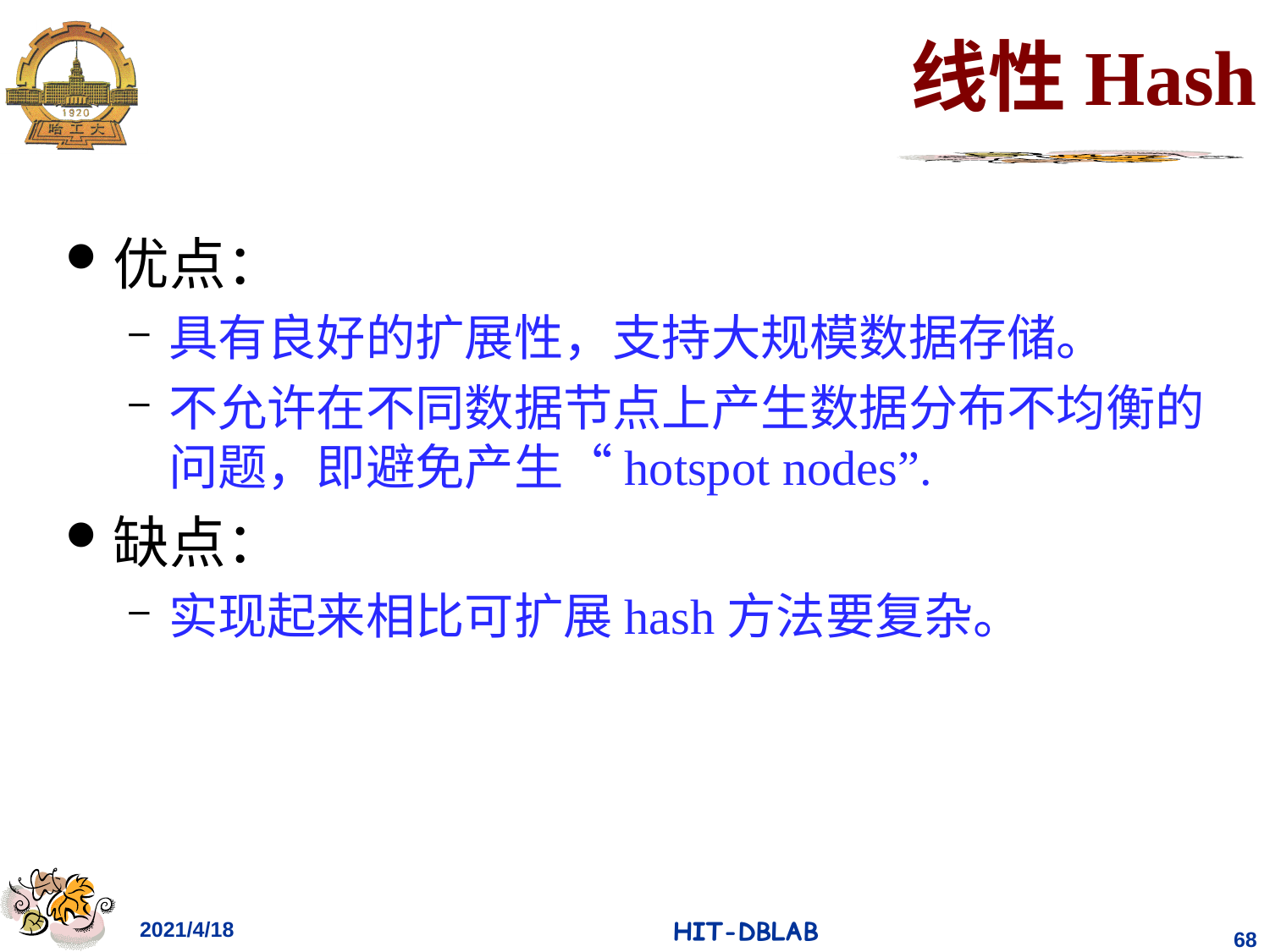

# 线性Hash
优点：
具有良好的扩展性，支持大规模数据存储。
不允许在不同数据节点上产生数据分布不均衡的问题，即避免产生“hotspot nodes”.
缺点：
实现起来相比可扩展hash方法要复杂。

2021/4/18
HIT-DBLAB
68